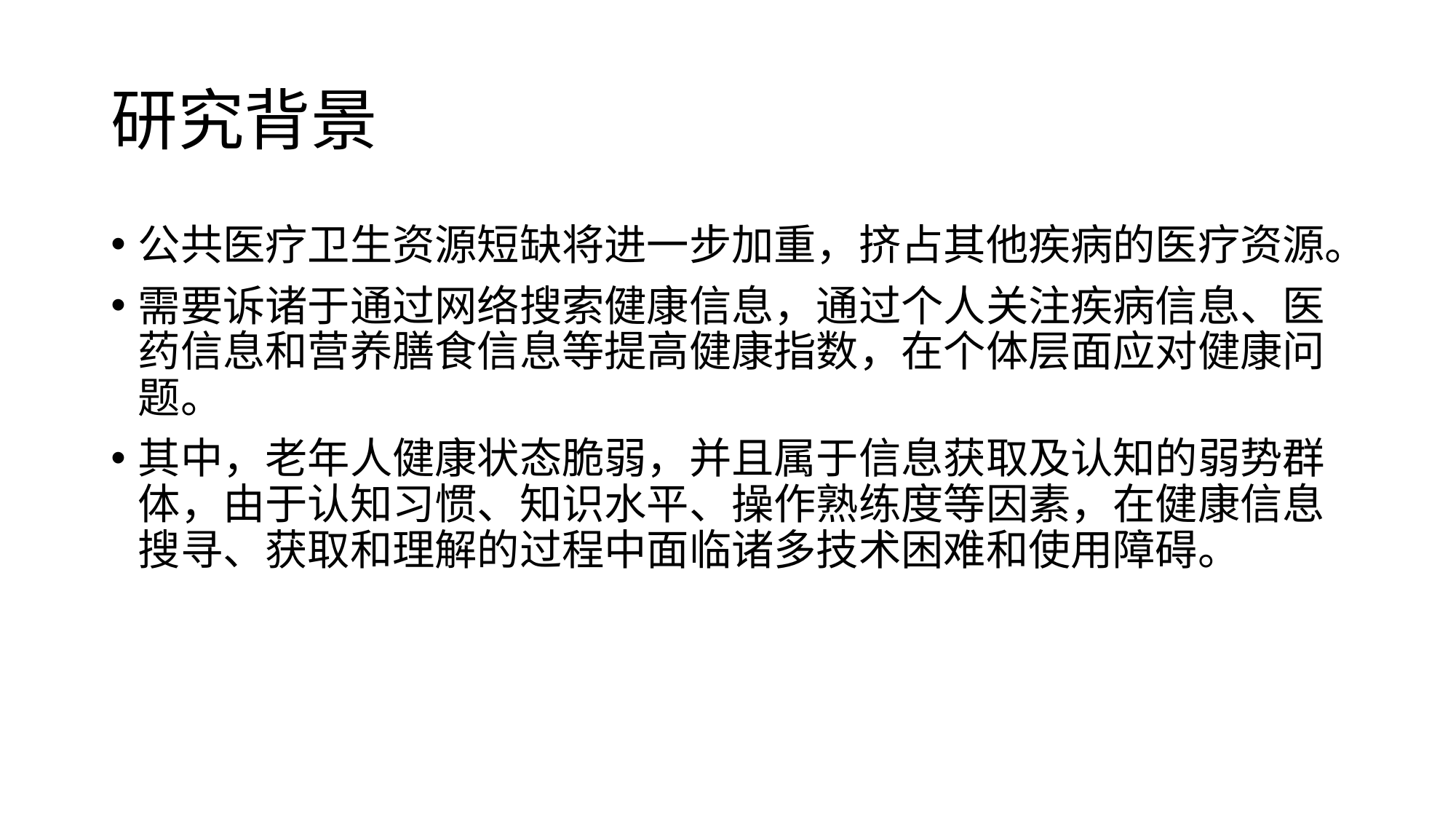

# 研究背景
公共医疗卫生资源短缺将进一步加重，挤占其他疾病的医疗资源。
需要诉诸于通过网络搜索健康信息，通过个人关注疾病信息、医药信息和营养膳食信息等提高健康指数，在个体层面应对健康问题。
其中，老年人健康状态脆弱，并且属于信息获取及认知的弱势群体，由于认知习惯、知识水平、操作熟练度等因素，在健康信息搜寻、获取和理解的过程中面临诸多技术困难和使用障碍。